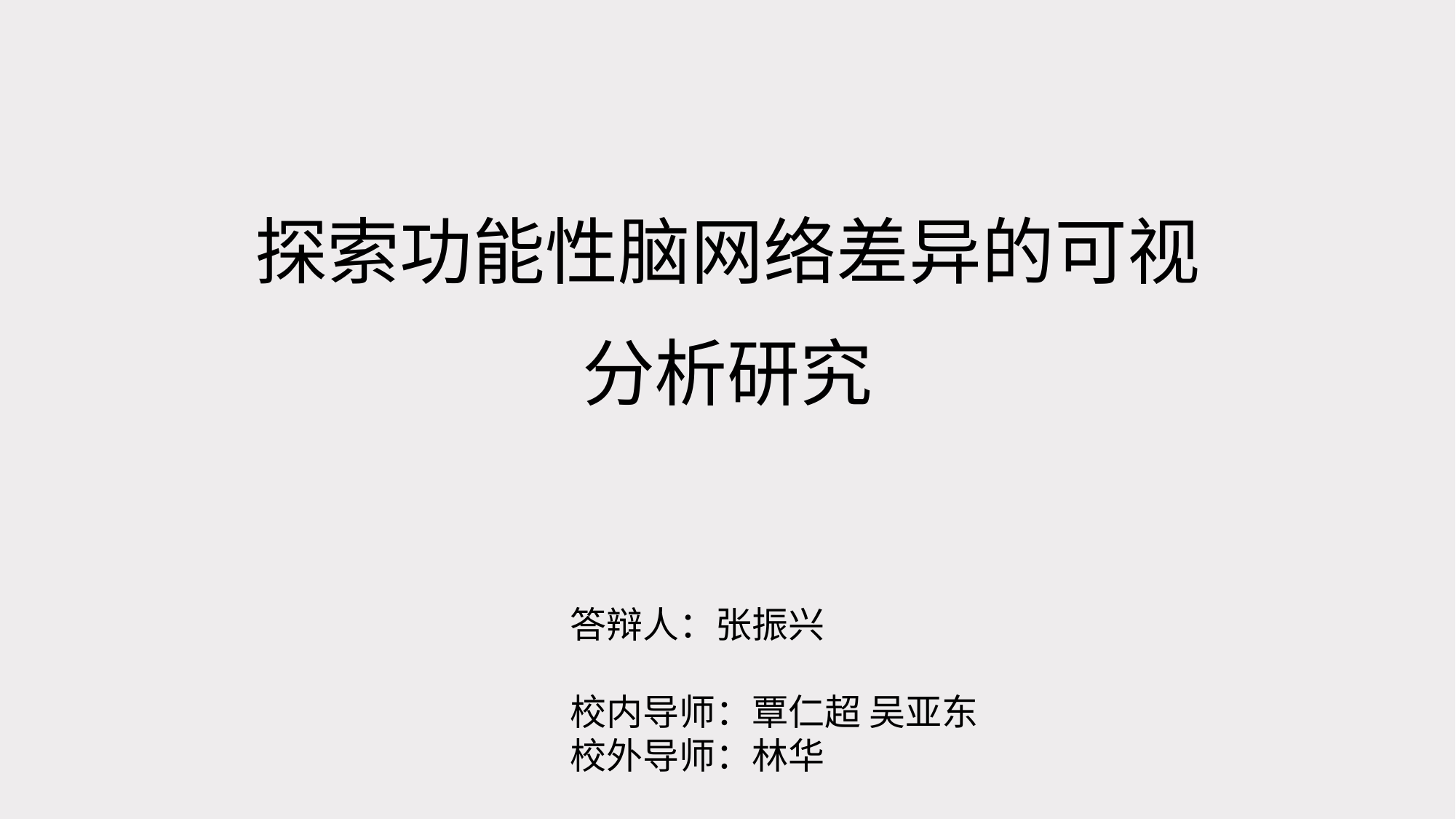

探索功能性脑网络差异的可视分析研究
答辩人：张振兴

校内导师：覃仁超 吴亚东
校外导师：林华